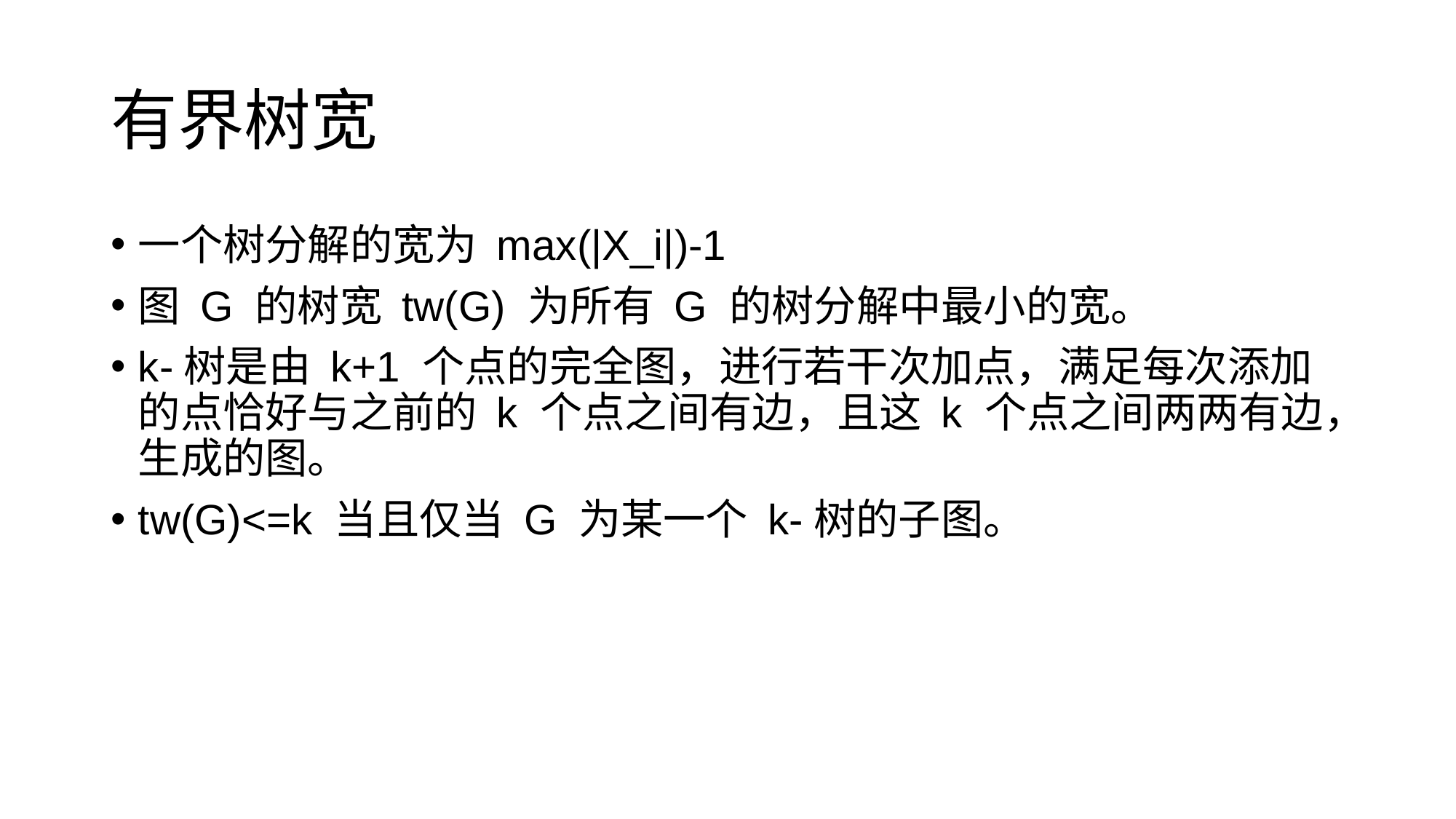

# 有界树宽
一个树分解的宽为 max(|X_i|)-1
图 G 的树宽 tw(G) 为所有 G 的树分解中最小的宽。
k-树是由 k+1 个点的完全图，进行若干次加点，满足每次添加的点恰好与之前的 k 个点之间有边，且这 k 个点之间两两有边，生成的图。
tw(G)<=k 当且仅当 G 为某一个 k-树的子图。